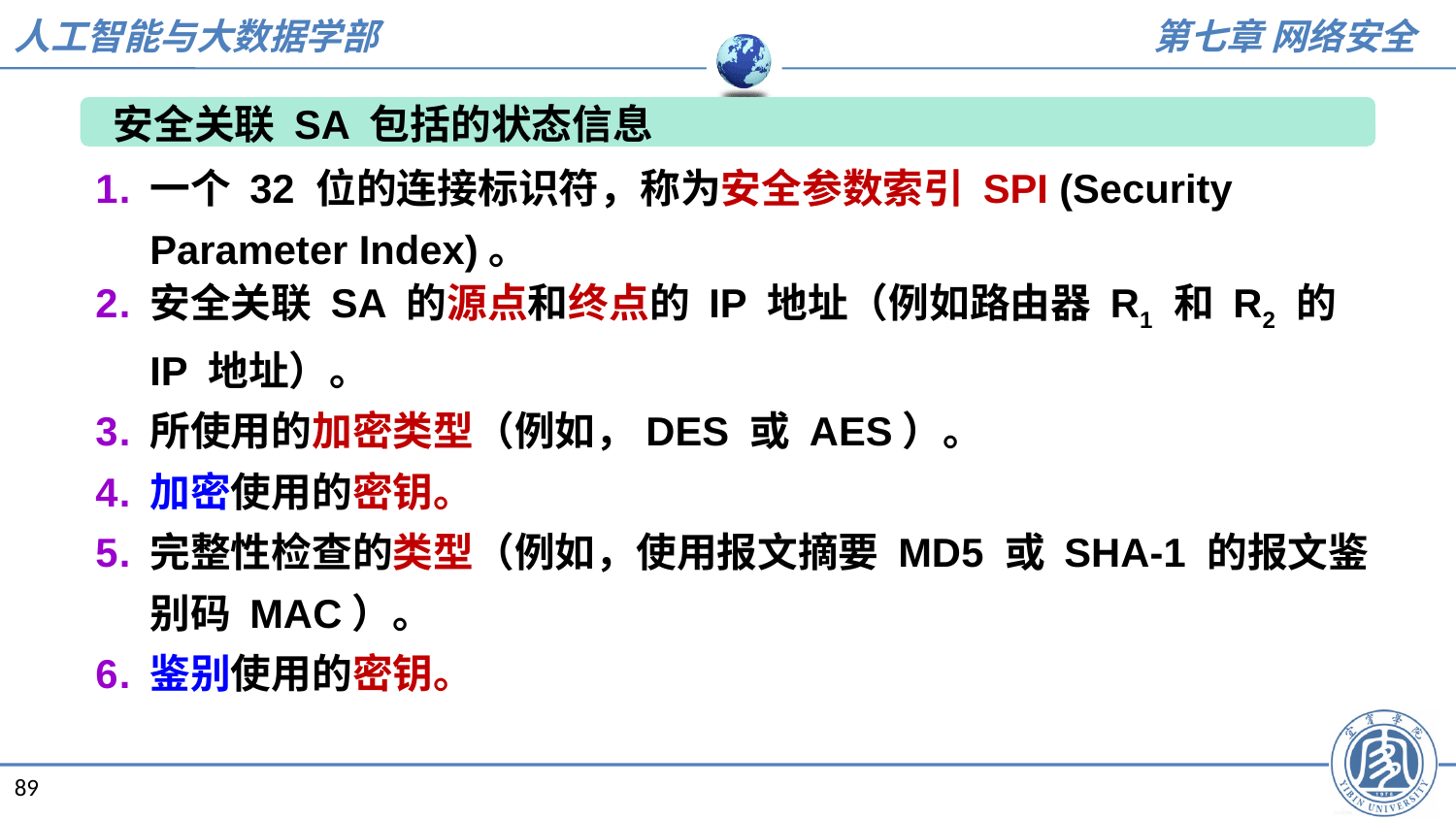

安全关联 SA 包括的状态信息

一个 32 位的连接标识符，称为安全参数索引 SPI (Security Parameter Index)。
安全关联 SA 的源点和终点的 IP 地址（例如路由器 R1 和 R2 的 IP 地址）。
所使用的加密类型（例如，DES 或 AES）。
加密使用的密钥。
完整性检查的类型（例如，使用报文摘要 MD5 或 SHA-1 的报文鉴别码 MAC）。
鉴别使用的密钥。
89